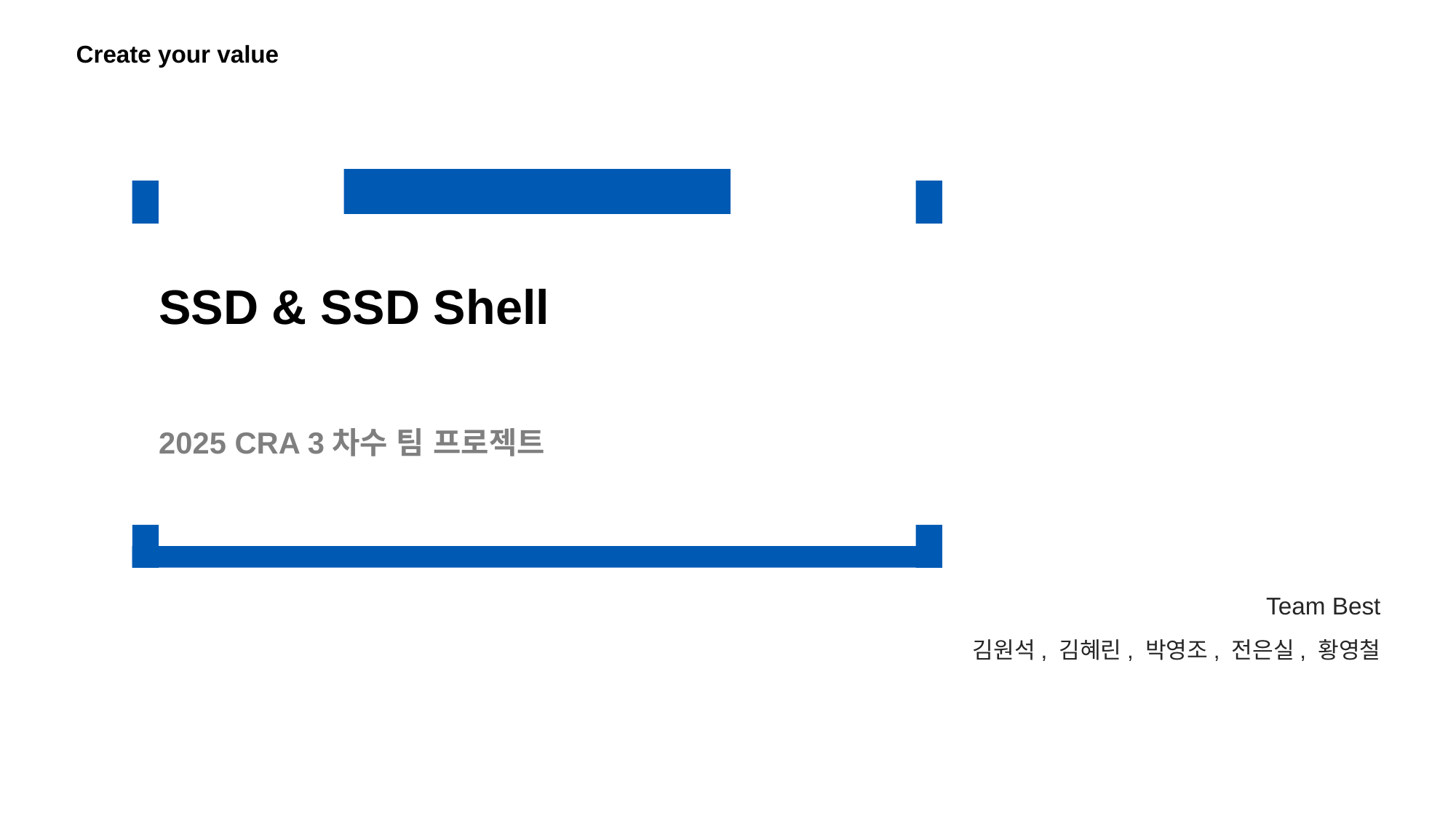

SSD & SSD Shell
2025 CRA 3차수 팀 프로젝트
Team Best
김원석, 김혜린, 박영조, 전은실, 황영철